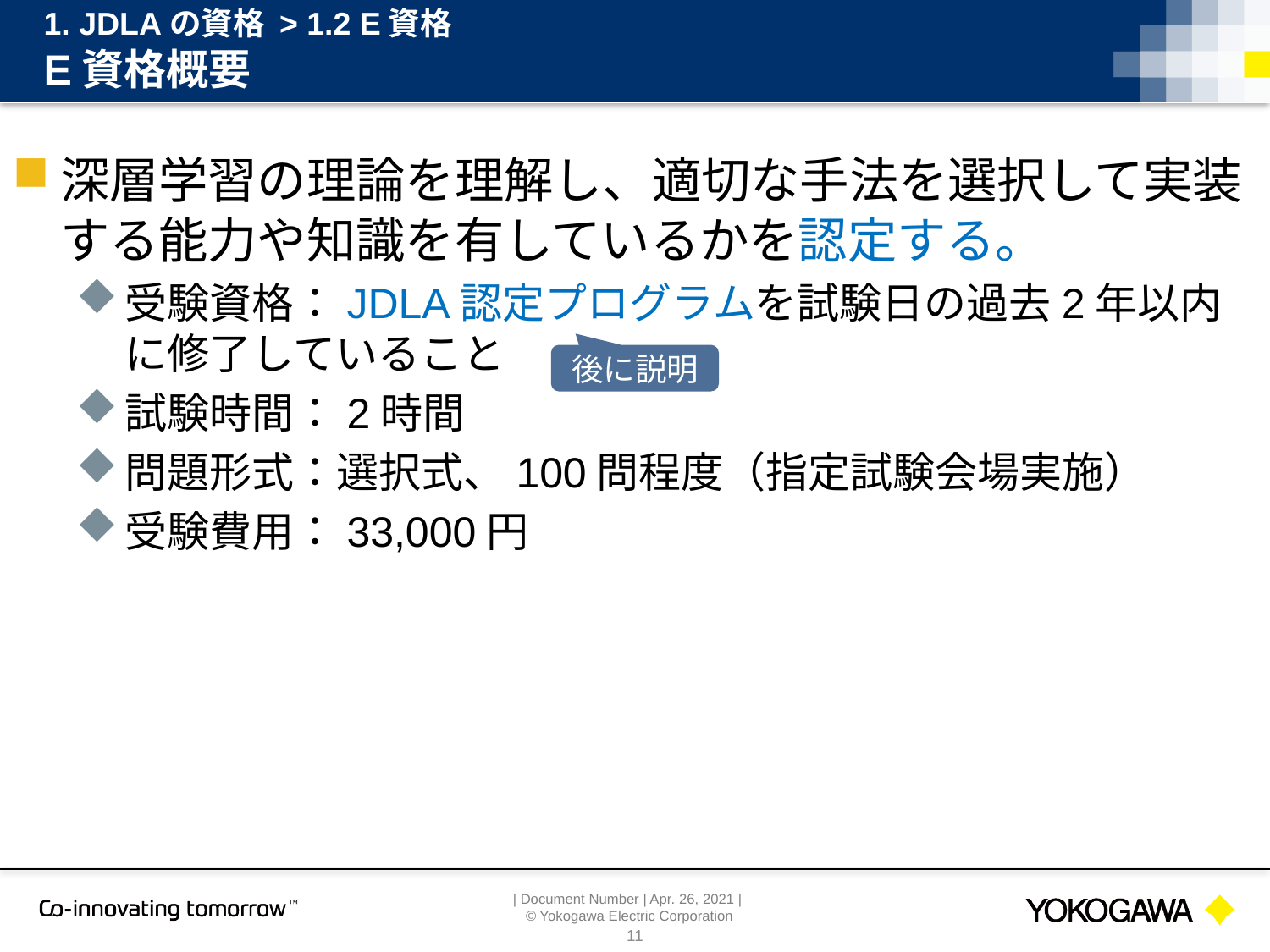

1. JDLAの資格 > 1.2 E資格
# E資格概要
深層学習の理論を理解し、適切な手法を選択して実装する能力や知識を有しているかを認定する。
受験資格：JDLA認定プログラムを試験日の過去2年以内に修了していること
試験時間：2時間
問題形式：選択式、100問程度（指定試験会場実施）
受験費用：33,000円
後に説明
11